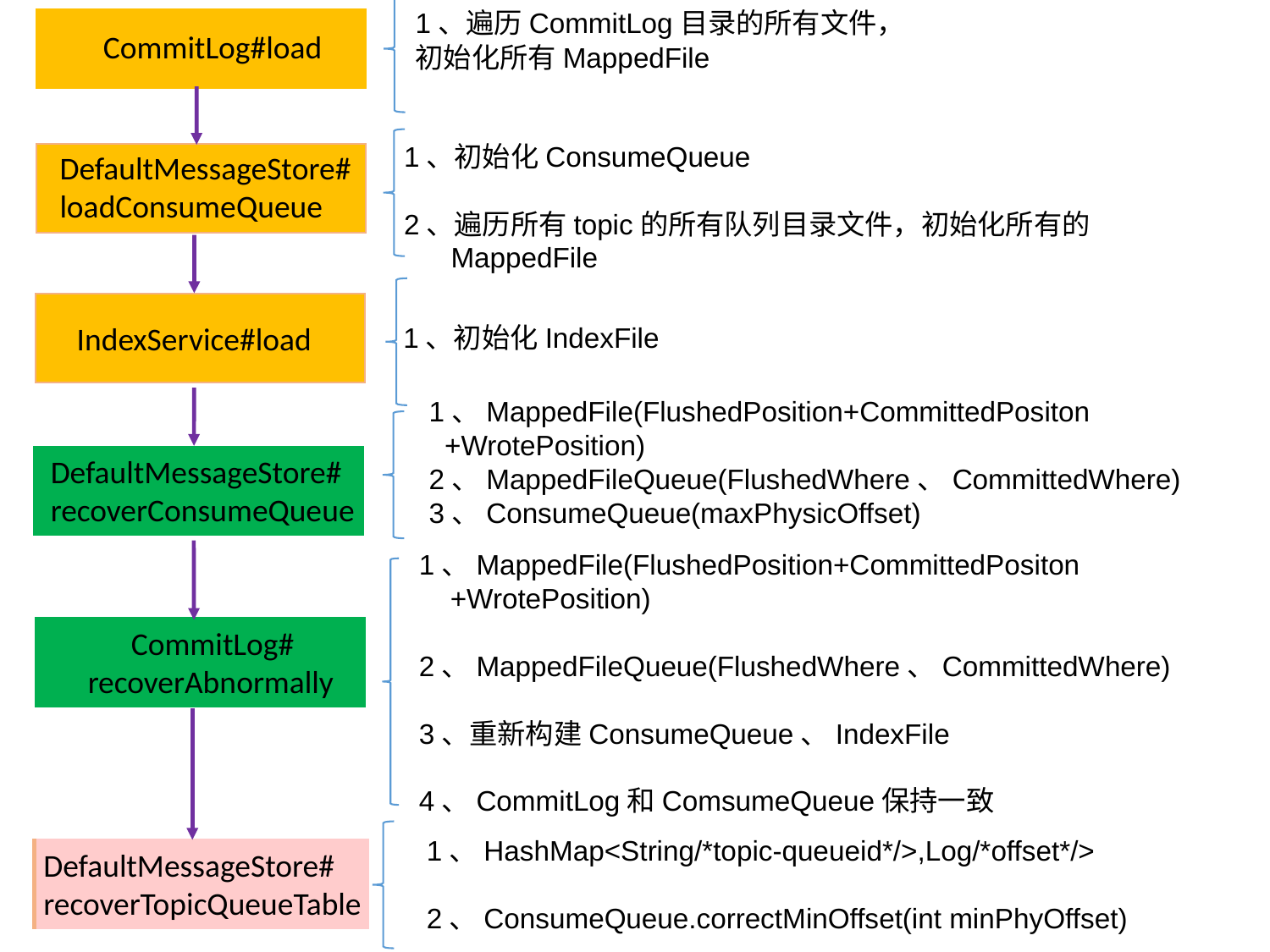

1、遍历CommitLog目录的所有文件，
初始化所有MappedFile

CommitLog#load

1、初始化ConsumeQueue

2、遍历所有topic的所有队列目录文件，初始化所有的
      MappedFile
DefaultMessageStore#
loadConsumeQueue

IndexService#load
1、初始化IndexFile
1、MappedFile(FlushedPosition+CommittedPositon
  +WrotePosition)
2、MappedFileQueue(FlushedWhere、CommittedWhere)
3、ConsumeQueue(maxPhysicOffset)

DefaultMessageStore#
recoverConsumeQueue

1、MappedFile(FlushedPosition+CommittedPositon
    +WrotePosition)

2、MappedFileQueue(FlushedWhere、CommittedWhere)

3、重新构建ConsumeQueue、IndexFile

4、CommitLog和ComsumeQueue保持一致

      CommitLog#
recoverAbnormally

1、HashMap<String/*topic-queueid*/>,Log/*offset*/>

2、ConsumeQueue.correctMinOffset(int minPhyOffset)
DefaultMessageStore#
recoverTopicQueueTable